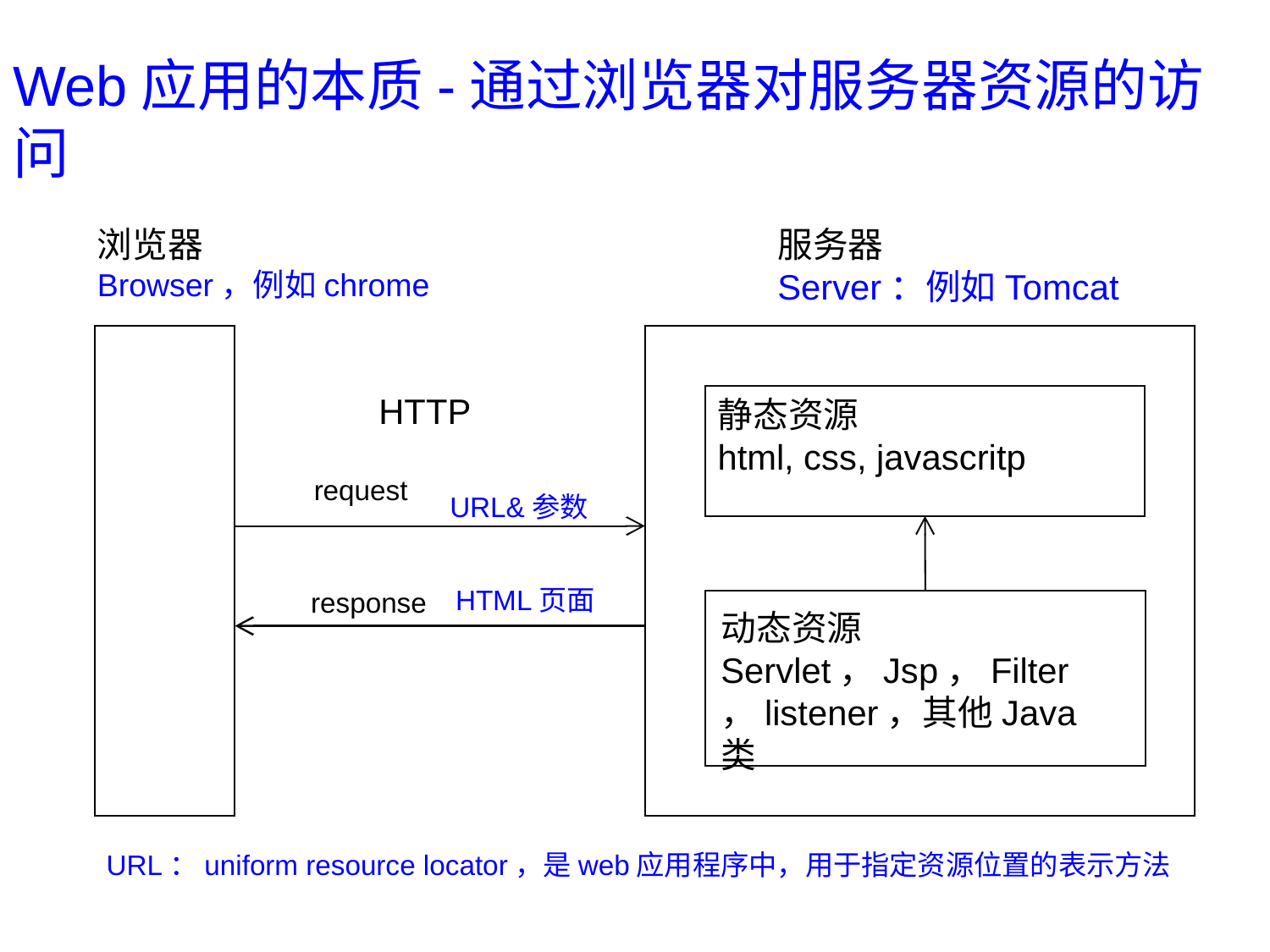

# Web应用的本质-通过浏览器对服务器资源的访问
浏览器
Browser，例如chrome
服务器
Server：例如Tomcat

HTTP

静态资源
html, css, javascritp
request
URL&参数
HTML页面
response

动态资源
Servlet，Jsp，Filter，listener，其他Java类
URL：uniform resource locator，是web应用程序中，用于指定资源位置的表示方法